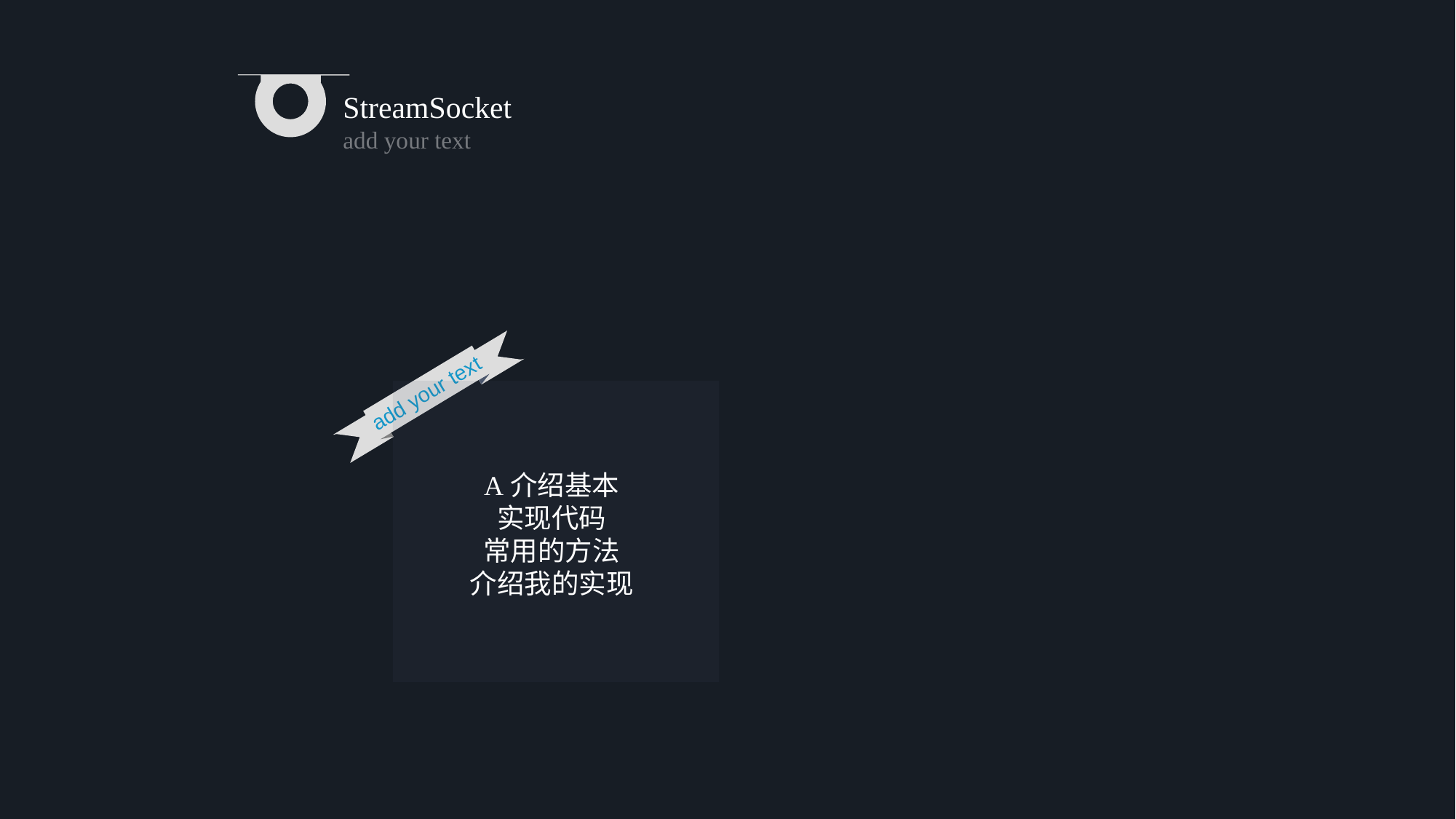

StreamSocket
add your text
add your text

A介绍基本
实现代码
常用的方法
介绍我的实现